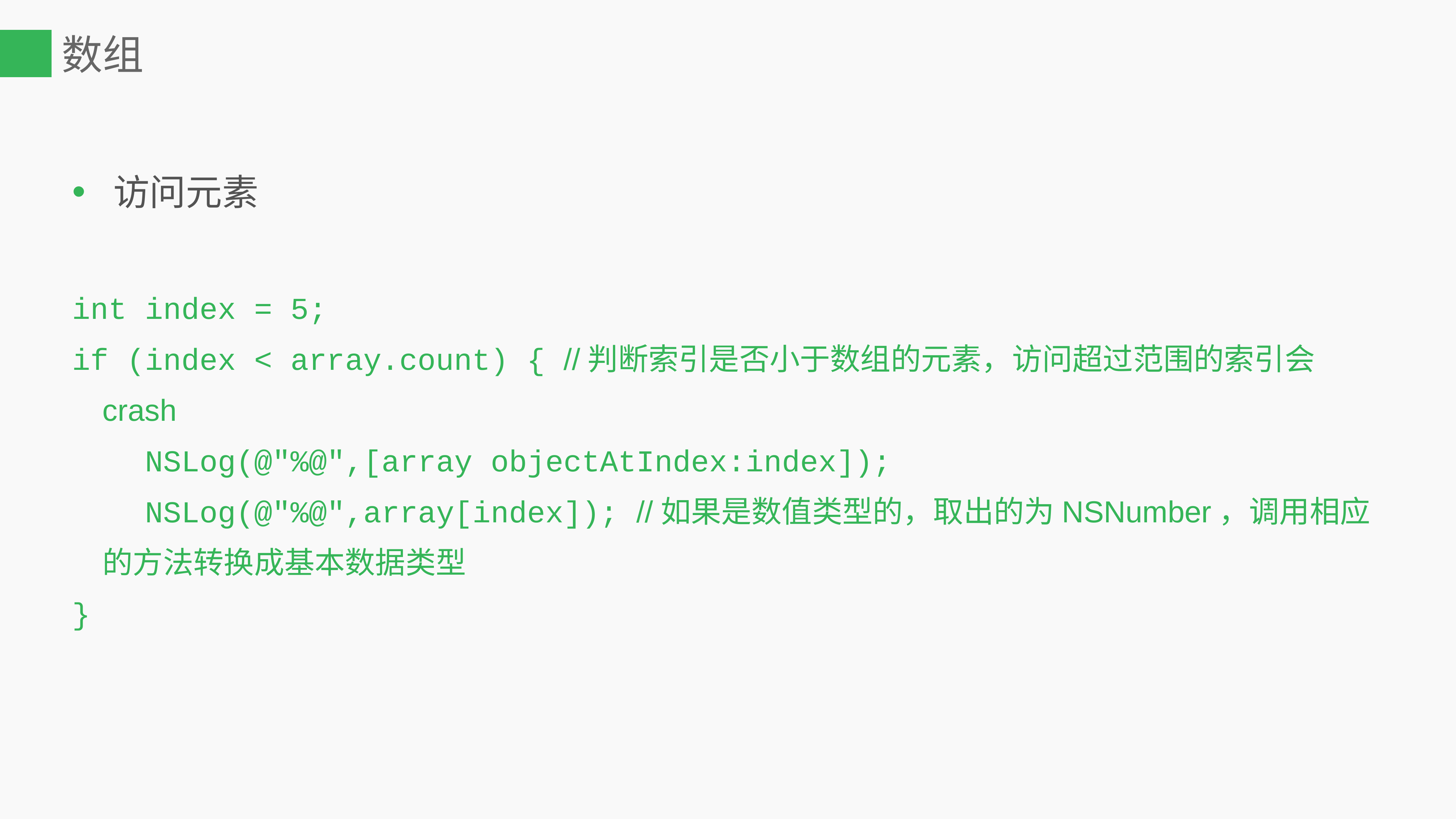

# 数组
访问元素

int index = 5;
if (index < array.count) { //判断索引是否小于数组的元素，访问超过范围的索引会crash
    NSLog(@"%@",[array objectAtIndex:index]);
    NSLog(@"%@",array[index]); //如果是数值类型的，取出的为NSNumber，调用相应的方法转换成基本数据类型
}